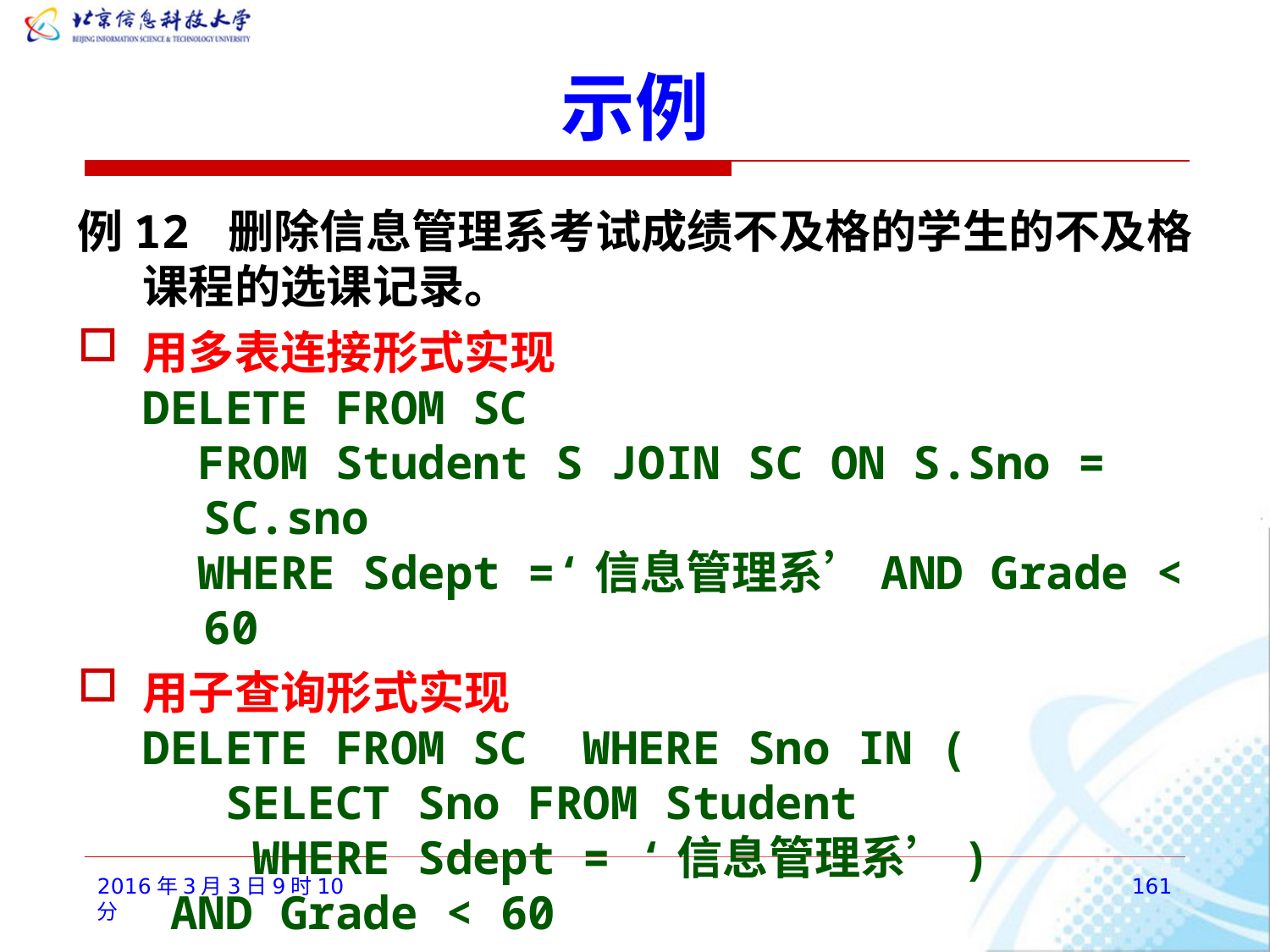

# 示例
例12 删除信息管理系考试成绩不及格的学生的不及格课程的选课记录。
用多表连接形式实现
DELETE FROM SC
  FROM Student S JOIN SC ON S.Sno = SC.sno
  WHERE Sdept =‘信息管理系’AND Grade < 60
用子查询形式实现
DELETE FROM SC  WHERE Sno IN (
   SELECT Sno FROM Student
    WHERE Sdept = ‘信息管理系’)
 AND Grade < 60
2016年3月3日9时10分
161